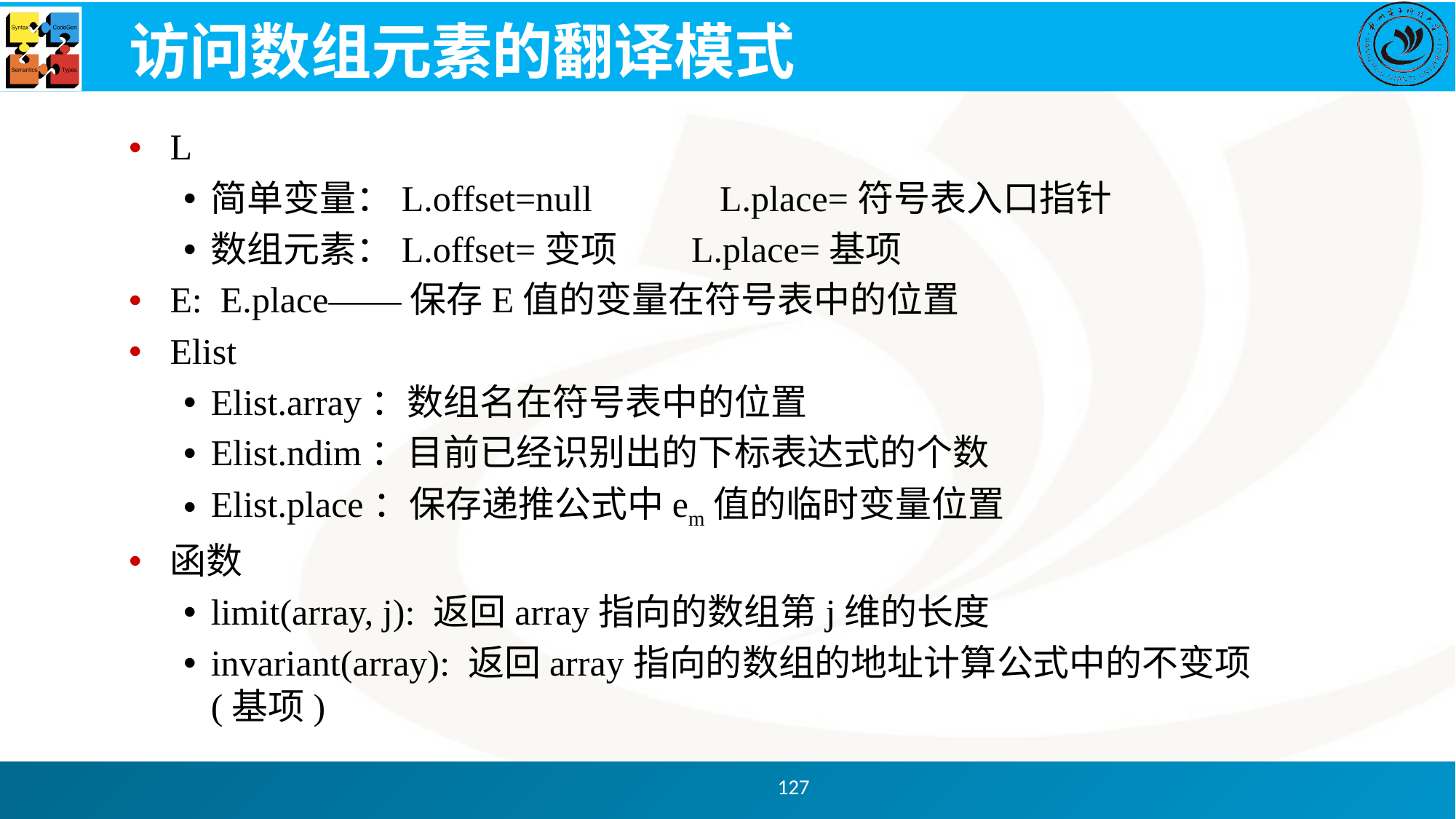

# 访问数组元素的翻译模式
L
简单变量：L.offset=null              L.place=符号表入口指针
数组元素：L.offset=变项        L.place=基项
E:  E.place——保存E值的变量在符号表中的位置
Elist
Elist.array：数组名在符号表中的位置
Elist.ndim：目前已经识别出的下标表达式的个数
Elist.place：保存递推公式中em值的临时变量位置
函数
limit(array, j): 返回array指向的数组第j维的长度
invariant(array): 返回array指向的数组的地址计算公式中的不变项(基项)
127